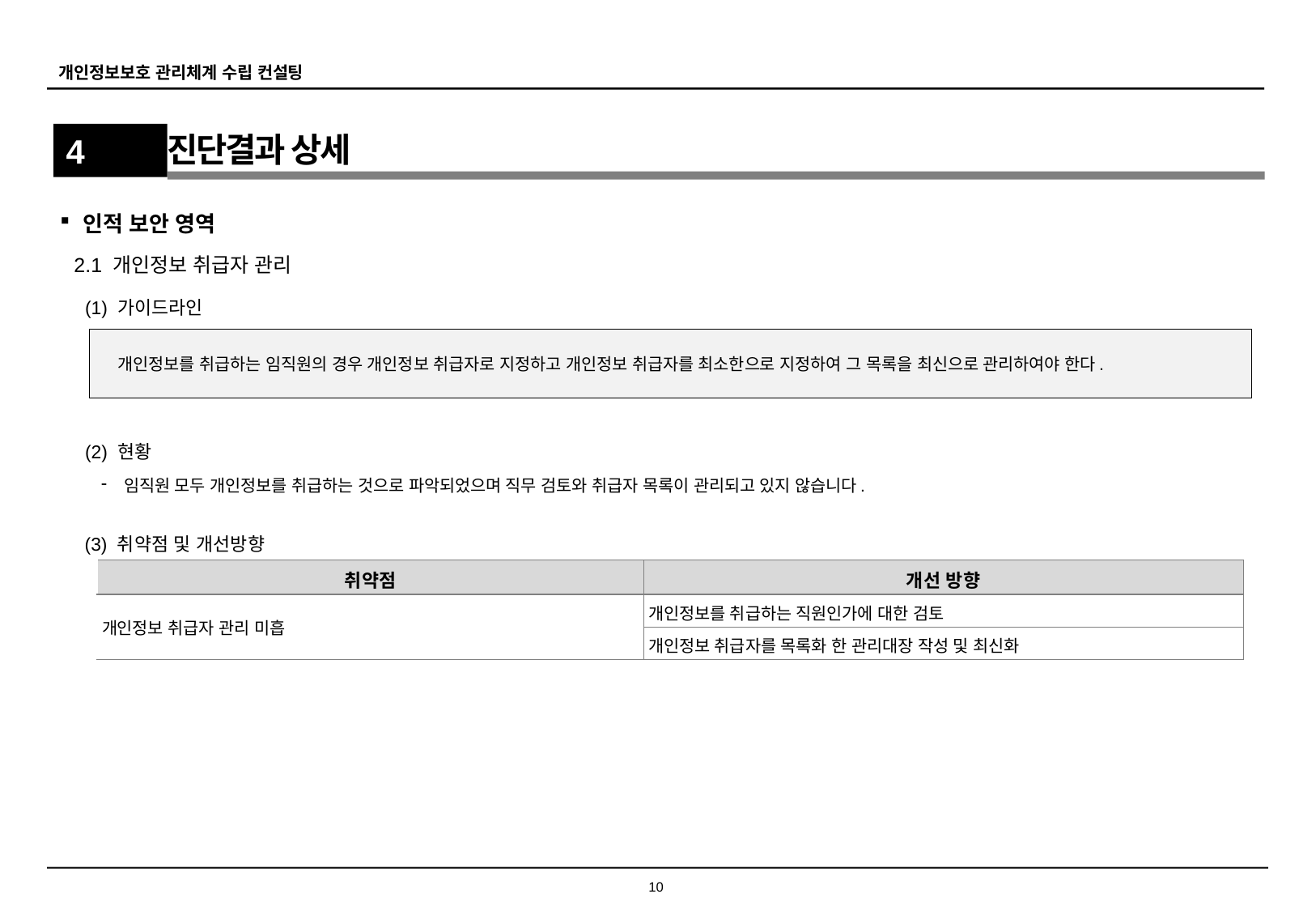

4
진단결과 상세

인적 보안 영역
2.1 개인정보 취급자 관리
(1) 가이드라인
개인정보를 취급하는 임직원의 경우 개인정보 취급자로 지정하고 개인정보 취급자를 최소한으로 지정하여 그 목록을 최신으로 관리하여야 한다.
(2) 현황
임직원 모두 개인정보를 취급하는 것으로 파악되었으며 직무 검토와 취급자 목록이 관리되고 있지 않습니다.
(3) 취약점 및 개선방향
| 취약점 | 개선 방향 |
| --- | --- |
| 개인정보 취급자 관리 미흡 | 개인정보를 취급하는 직원인가에 대한 검토 |
|  | 개인정보 취급자를 목록화 한 관리대장 작성 및 최신화 |